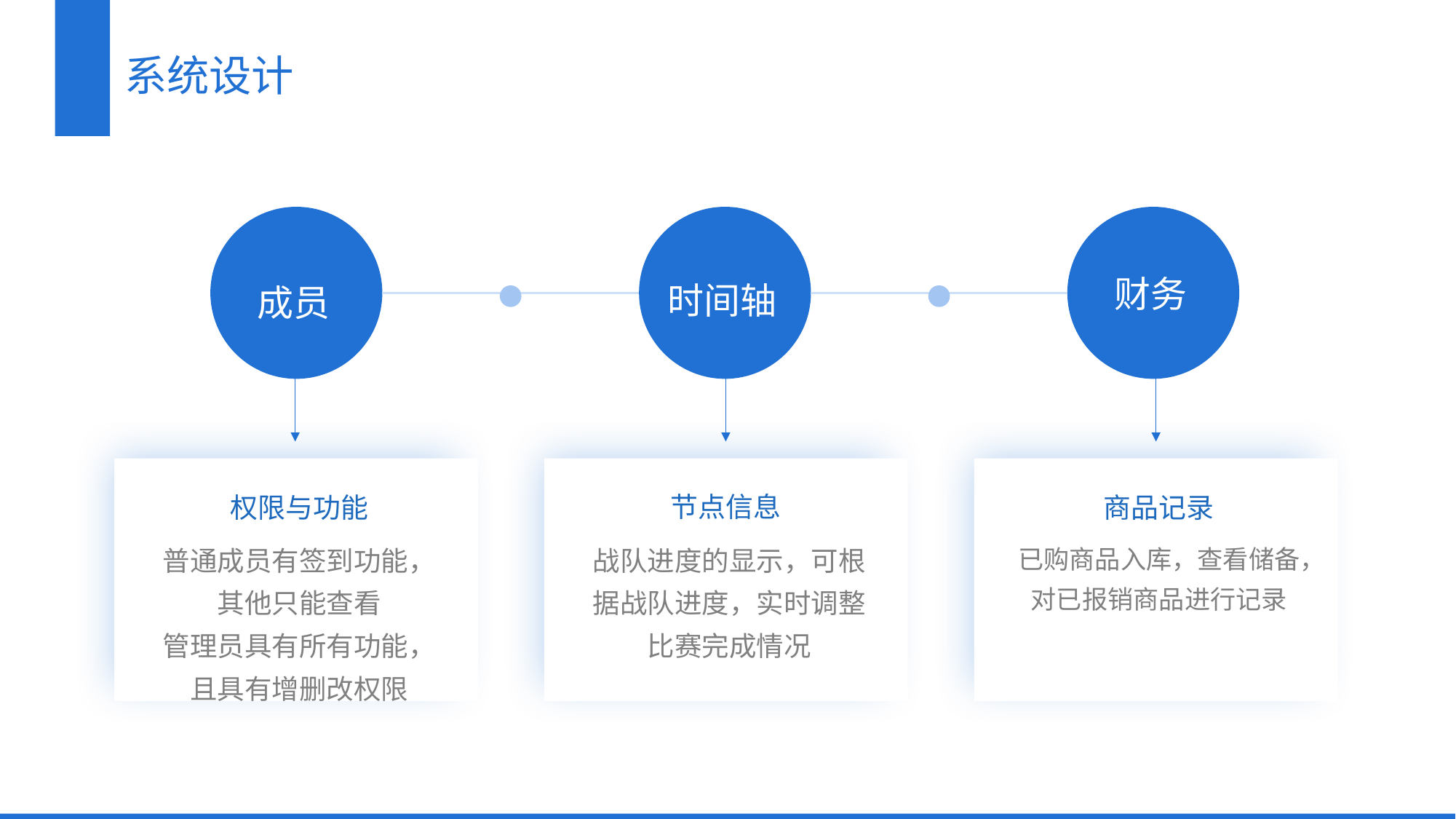

系统设计

财务
时间轴
成员

节点信息
权限与功能
商品记录
普通成员有签到功能，其他只能查看
管理员具有所有功能，且具有增删改权限
战队进度的显示，可根据战队进度，实时调整比赛完成情况
已购商品入库，查看储备，对已报销商品进行记录